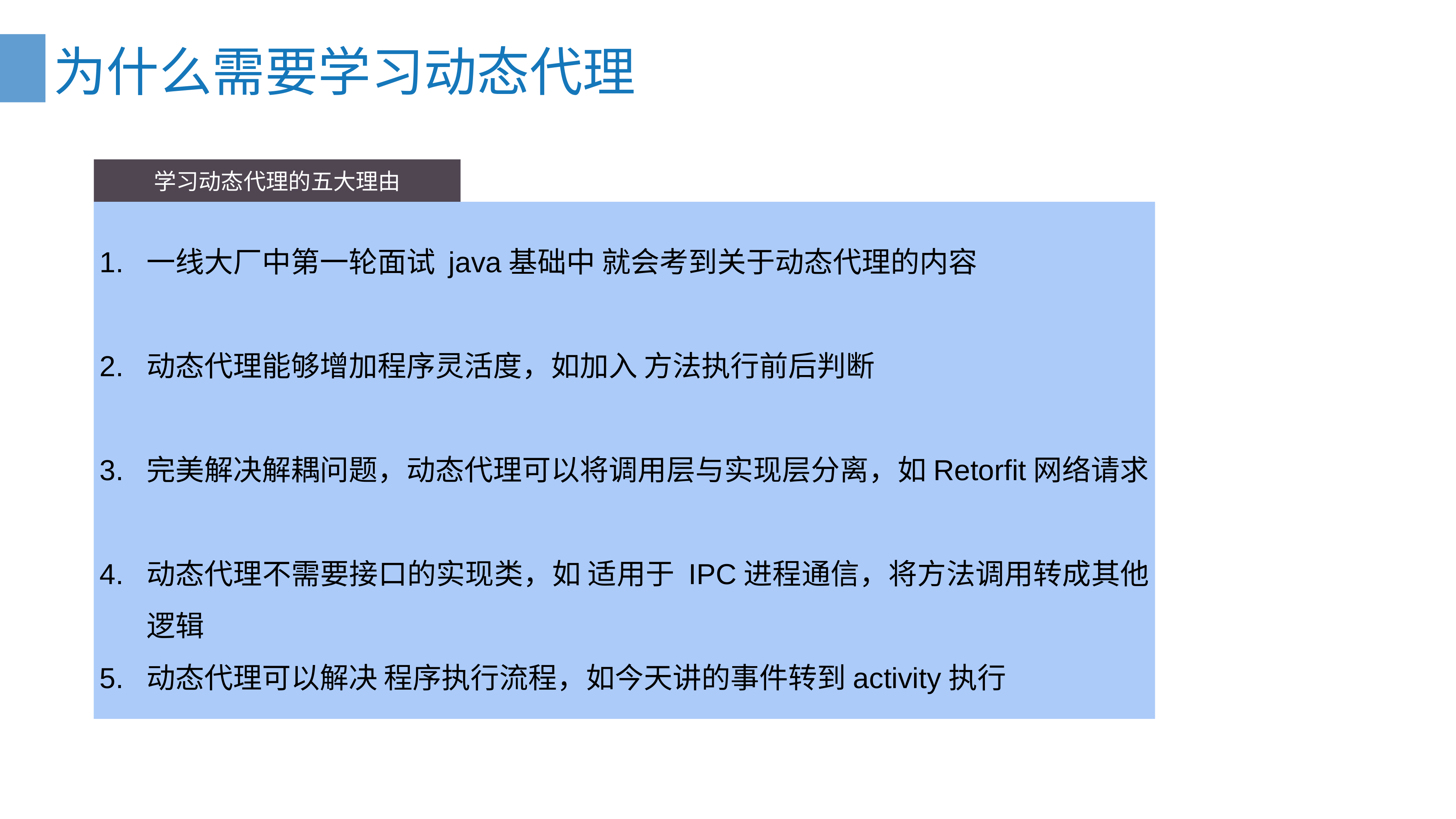

为什么需要学习动态代理
学习动态代理的五大理由
一线大厂中第一轮面试 java基础中 就会考到关于动态代理的内容

动态代理能够增加程序灵活度，如加入 方法执行前后判断

完美解决解耦问题，动态代理可以将调用层与实现层分离，如Retorfit网络请求

动态代理不需要接口的实现类，如 适用于 IPC进程通信，将方法调用转成其他逻辑
动态代理可以解决 程序执行流程，如今天讲的事件转到activity执行